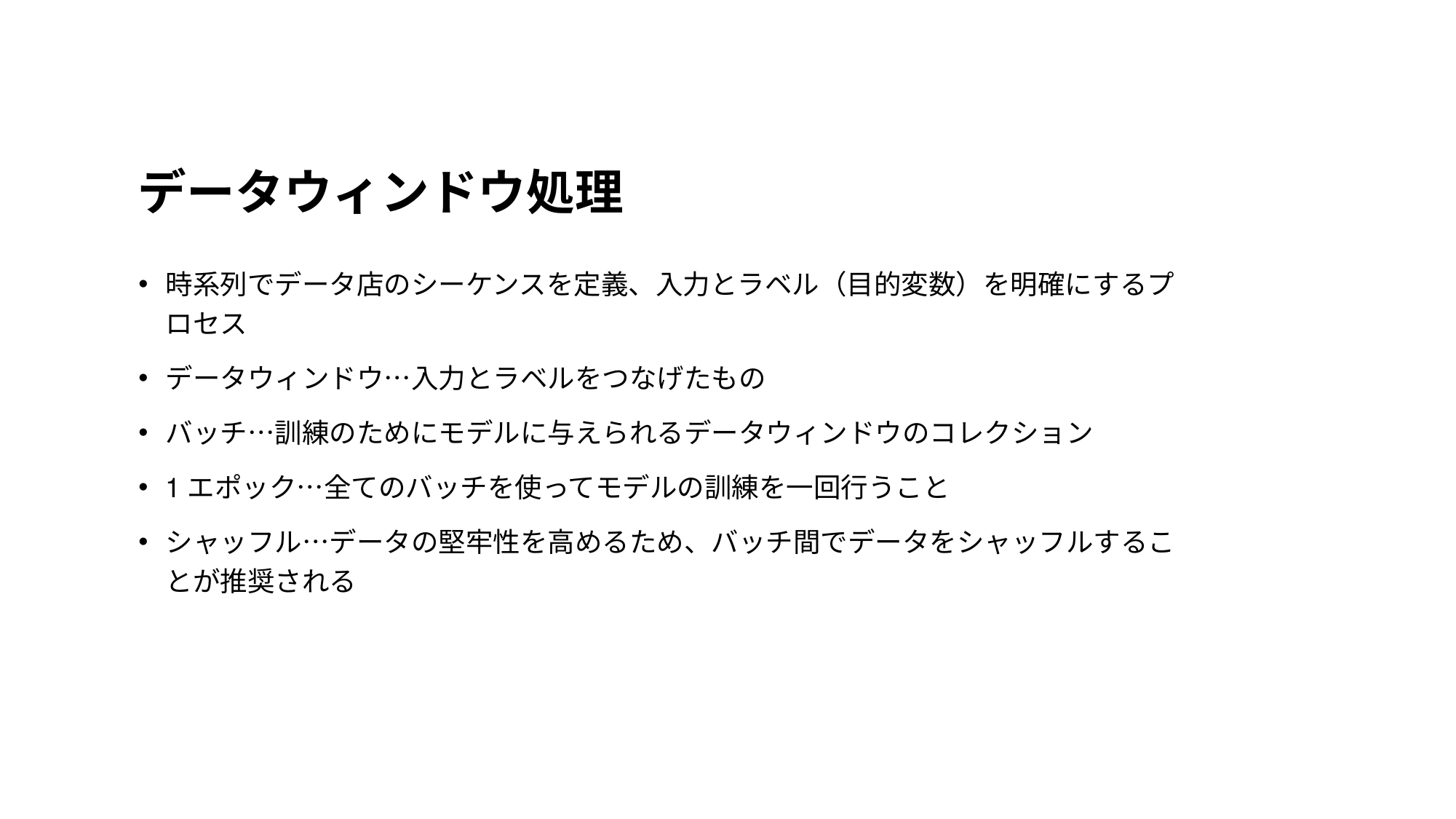

# データウィンドウ処理
時系列でデータ店のシーケンスを定義、入力とラベル（目的変数）を明確にするプロセス
データウィンドウ…入力とラベルをつなげたもの
バッチ…訓練のためにモデルに与えられるデータウィンドウのコレクション
1エポック…全てのバッチを使ってモデルの訓練を一回行うこと
シャッフル…データの堅牢性を高めるため、バッチ間でデータをシャッフルすることが推奨される